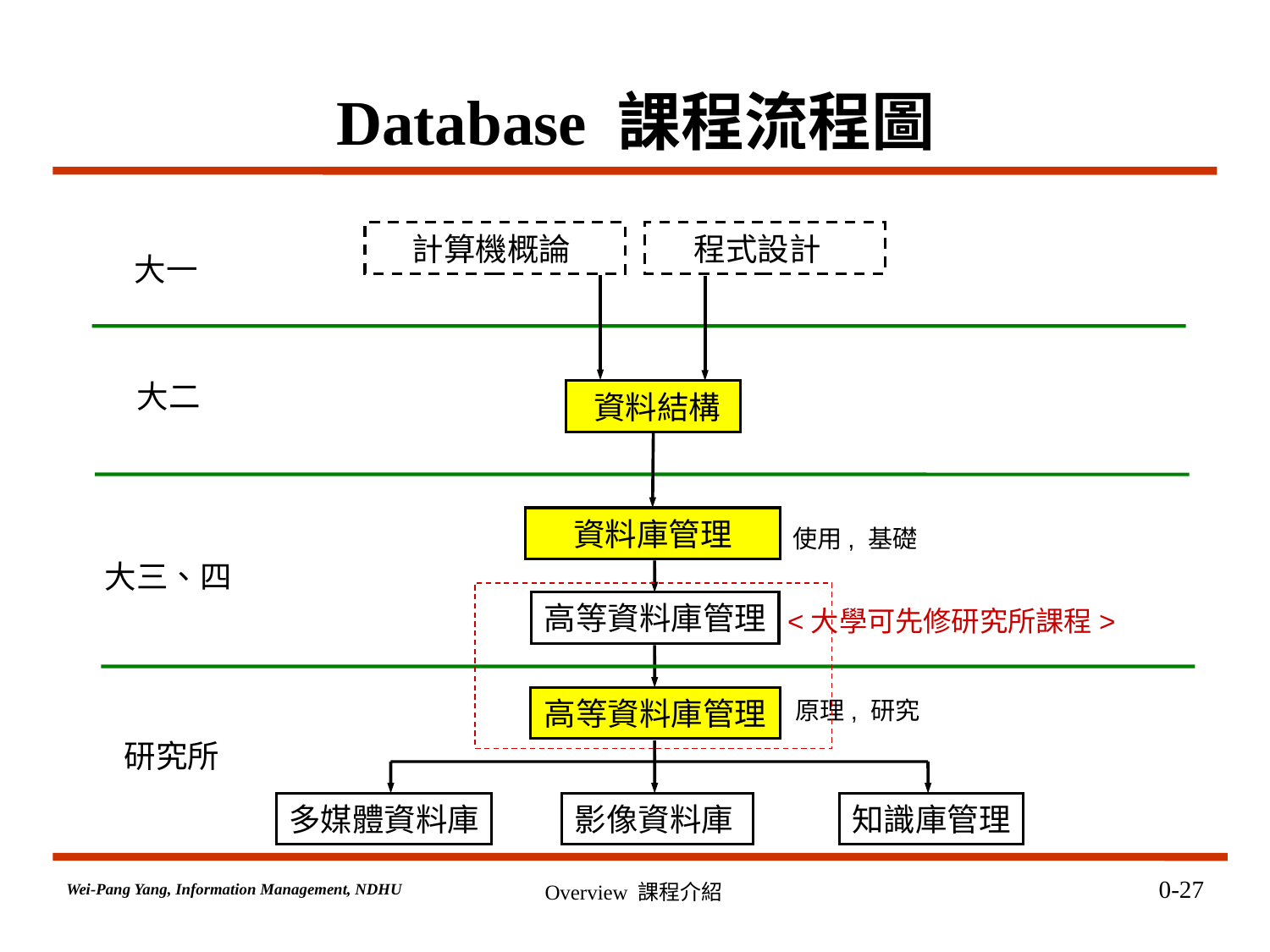

Database 課程流程圖

程式設計
計算機概論
大一

大二
 資料結構

資料庫管理
使用, 基礎
大三、四

高等資料庫管理
<大學可先修研究所課程>

高等資料庫管理
原理, 研究
研究所

多媒體資料庫
影像資料庫
知識庫管理
0-27
Overview 課程介紹